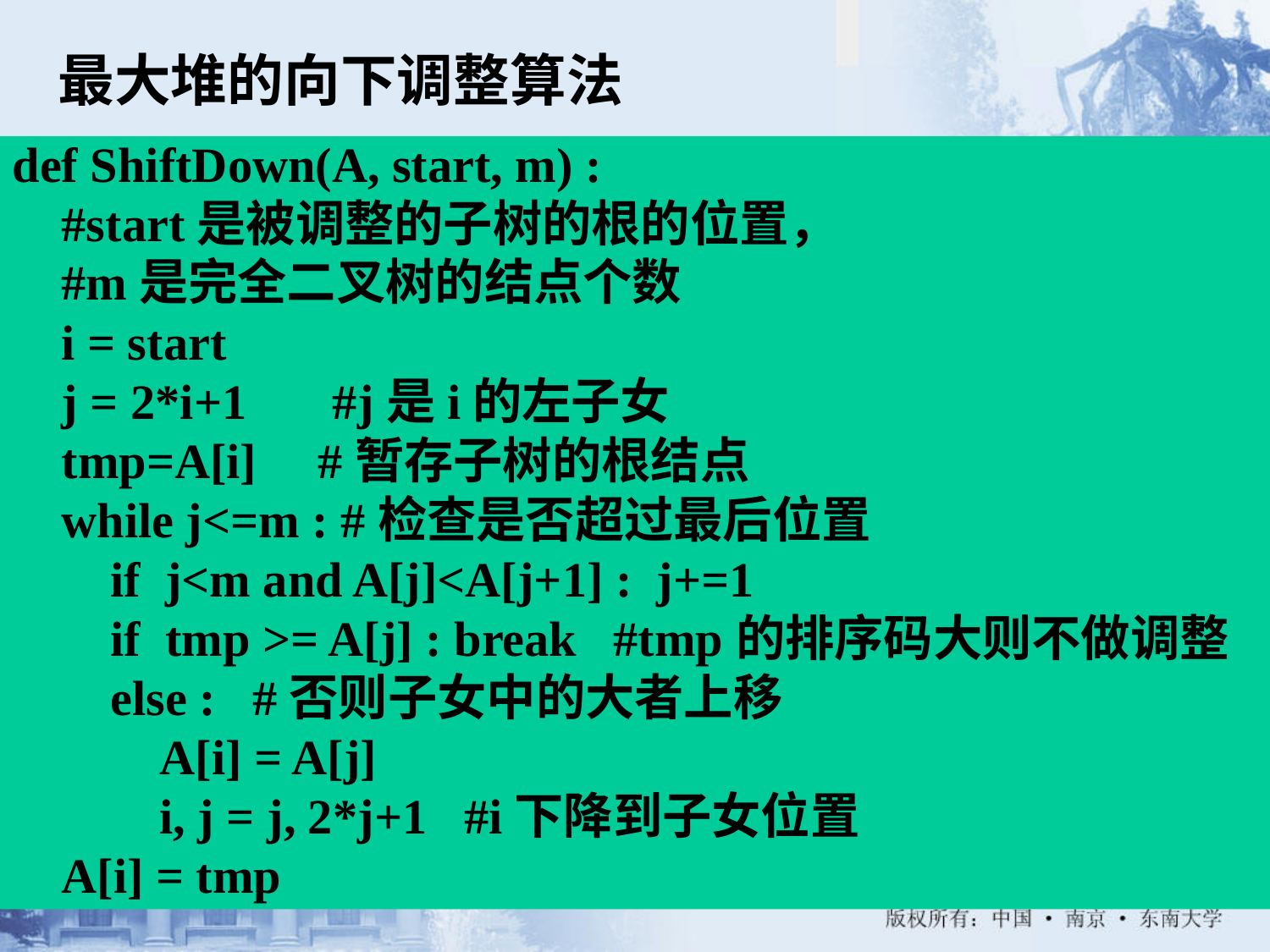

# 最大堆的向下调整算法
def ShiftDown(A, start, m) :
    #start是被调整的子树的根的位置，
    #m是完全二叉树的结点个数
    i = start
    j = 2*i+1       #j是i的左子女
    tmp=A[i]     #暂存子树的根结点
    while j<=m : #检查是否超过最后位置
        if  j<m and A[j]<A[j+1] :  j+=1
        if  tmp >= A[j] : break   #tmp的排序码大则不做调整
        else :   #否则子女中的大者上移
            A[i] = A[j]
            i, j = j, 2*j+1   #i下降到子女位置
    A[i] = tmp